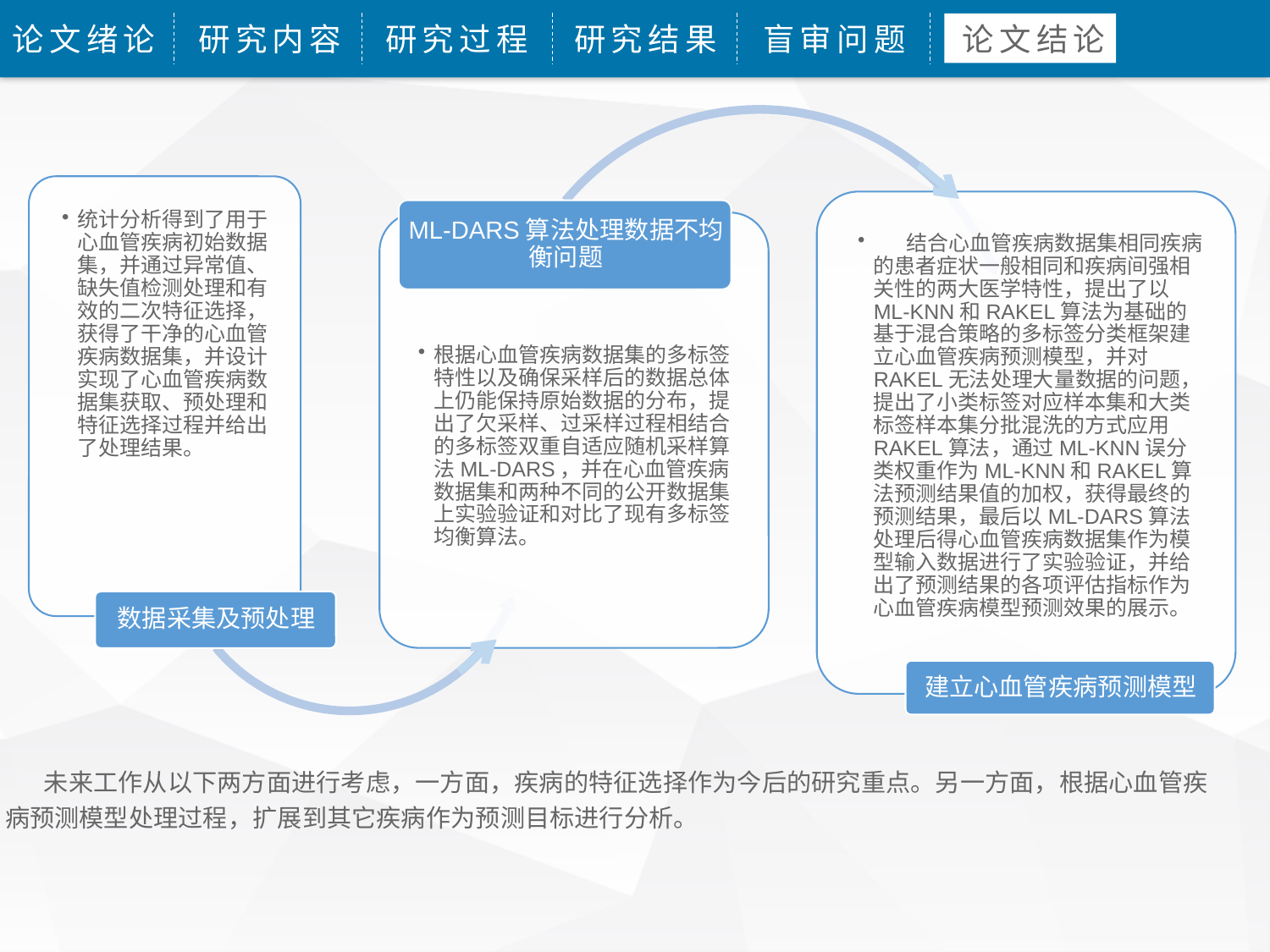

论文绪论
研究内容
研究过程
研究结果
盲审问题
论文结论

统计分析得到了用于心血管疾病初始数据集，并通过异常值、缺失值检测处理和有效的二次特征选择，获得了干净的心血管疾病数据集，并设计实现了心血管疾病数据集获取、预处理和特征选择过程并给出了处理结果。

数据采集及预处理
根据心血管疾病数据集的多标签特性以及确保采样后的数据总体上仍能保持原始数据的分布，提出了欠采样、过采样过程相结合的多标签双重自适应随机采样算法ML-DARS，并在心血管疾病数据集和两种不同的公开数据集上实验验证和对比了现有多标签均衡算法。
ML-DARS算法处理数据不均衡问题
      结合心血管疾病数据集相同疾病的患者症状一般相同和疾病间强相关性的两大医学特性，提出了以ML-KNN和RAKEL算法为基础的基于混合策略的多标签分类框架建立心血管疾病预测模型，并对RAKEL无法处理大量数据的问题，提出了小类标签对应样本集和大类标签样本集分批混洗的方式应用RAKEL算法，通过ML-KNN误分类权重作为ML-KNN和RAKEL算法预测结果值的加权，获得最终的预测结果，最后以ML-DARS算法处理后得心血管疾病数据集作为模型输入数据进行了实验验证，并给出了预测结果的各项评估指标作为心血管疾病模型预测效果的展示。

建立心血管疾病预测模型
      未来工作从以下两方面进行考虑，一方面，疾病的特征选择作为今后的研究重点。另一方面，根据心血管疾病预测模型处理过程，扩展到其它疾病作为预测目标进行分析。